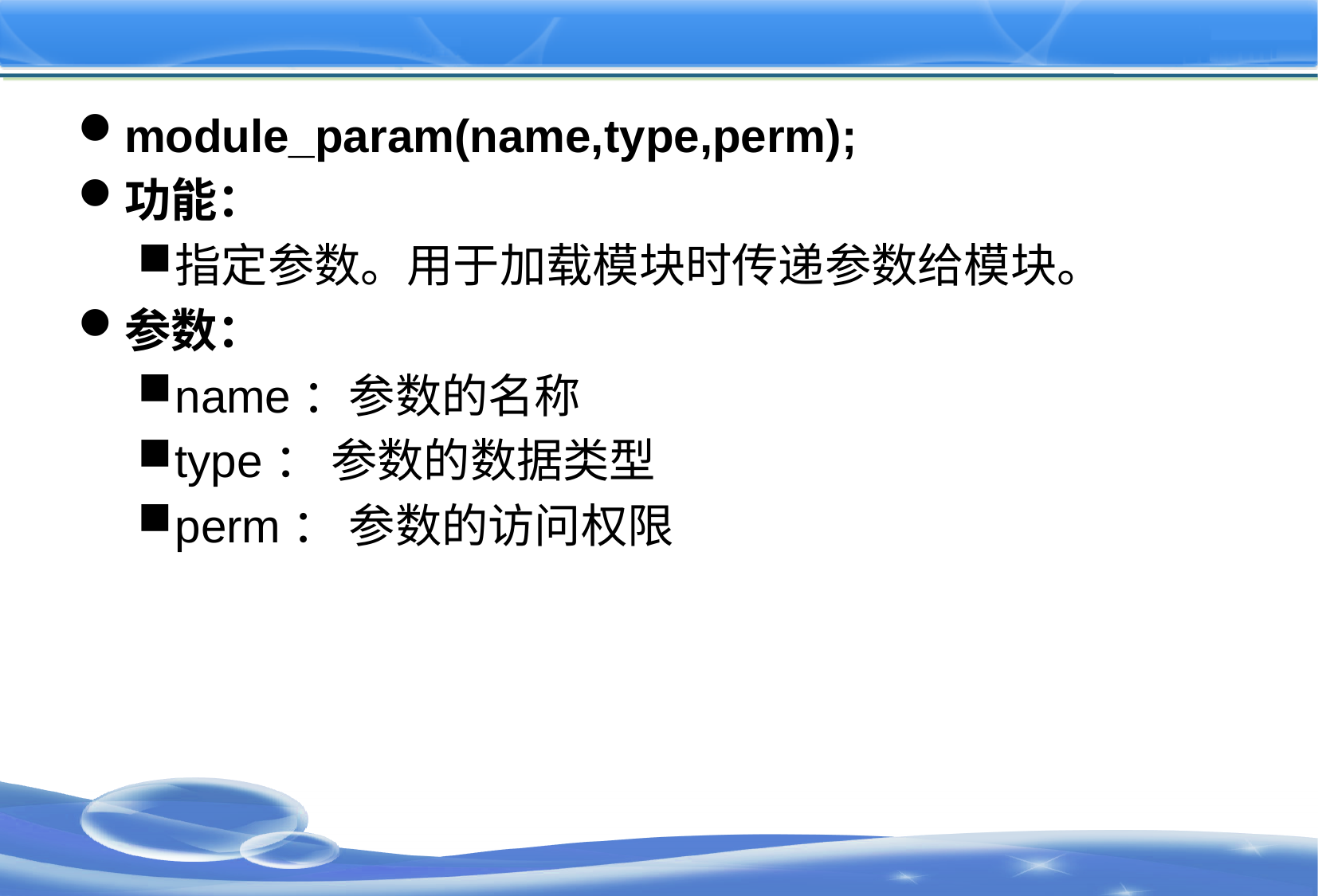

#
module_param(name,type,perm);
功能：
指定参数。用于加载模块时传递参数给模块。
参数：
name：参数的名称
type： 参数的数据类型
perm： 参数的访问权限